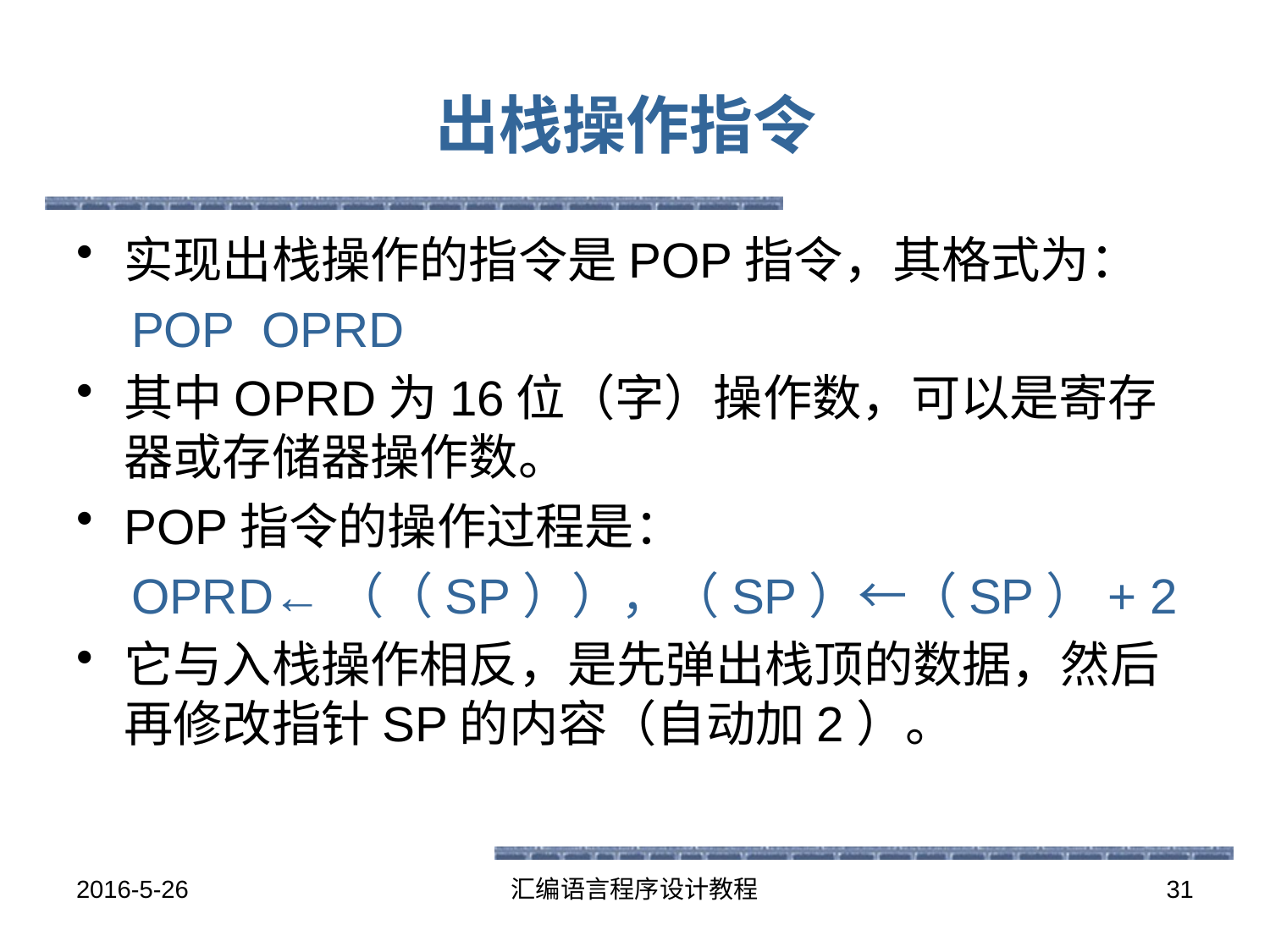

# 出栈操作指令
实现出栈操作的指令是POP指令，其格式为：
    POP  OPRD
其中OPRD为16位（字）操作数，可以是寄存器或存储器操作数。
POP指令的操作过程是：
    OPRD←（（SP）），（SP）←（SP）+ 2
它与入栈操作相反，是先弹出栈顶的数据，然后再修改指针SP的内容（自动加2）。
2016-5-26
汇编语言程序设计教程
31